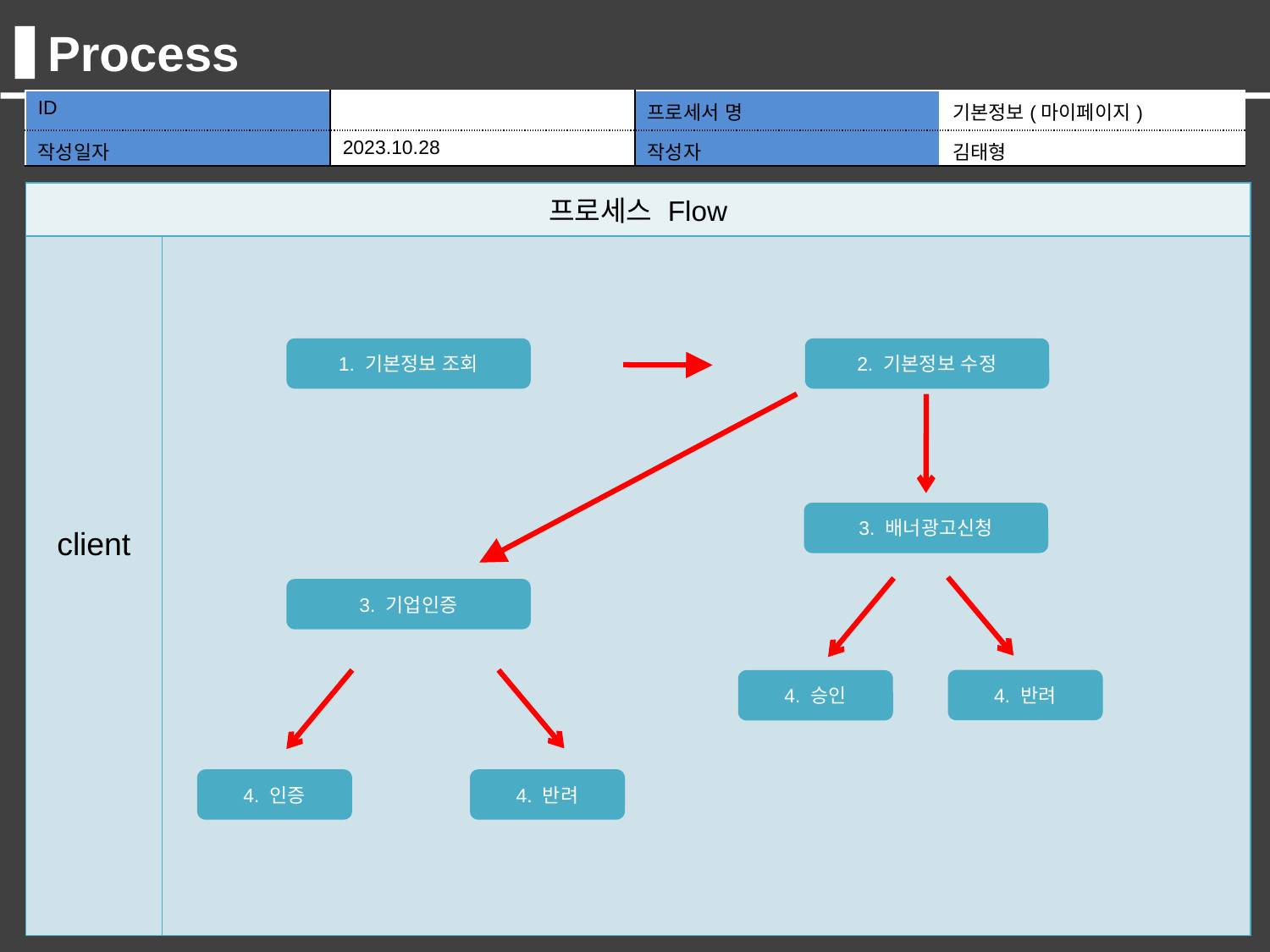

Process

| ID |  | 프로세서 명 | 기본정보(마이페이지) |
| --- | --- | --- | --- |
| 작성일자 | 2023.10.28 | 작성자 | 김태형 |

| 프로세스 Flow |  |
| --- | --- |
| client |  |
1. 기본정보 조회
2. 기본정보 수정
3. 배너광고신청
3. 기업인증
4. 반려
4. 승인
4. 인증
4. 반려